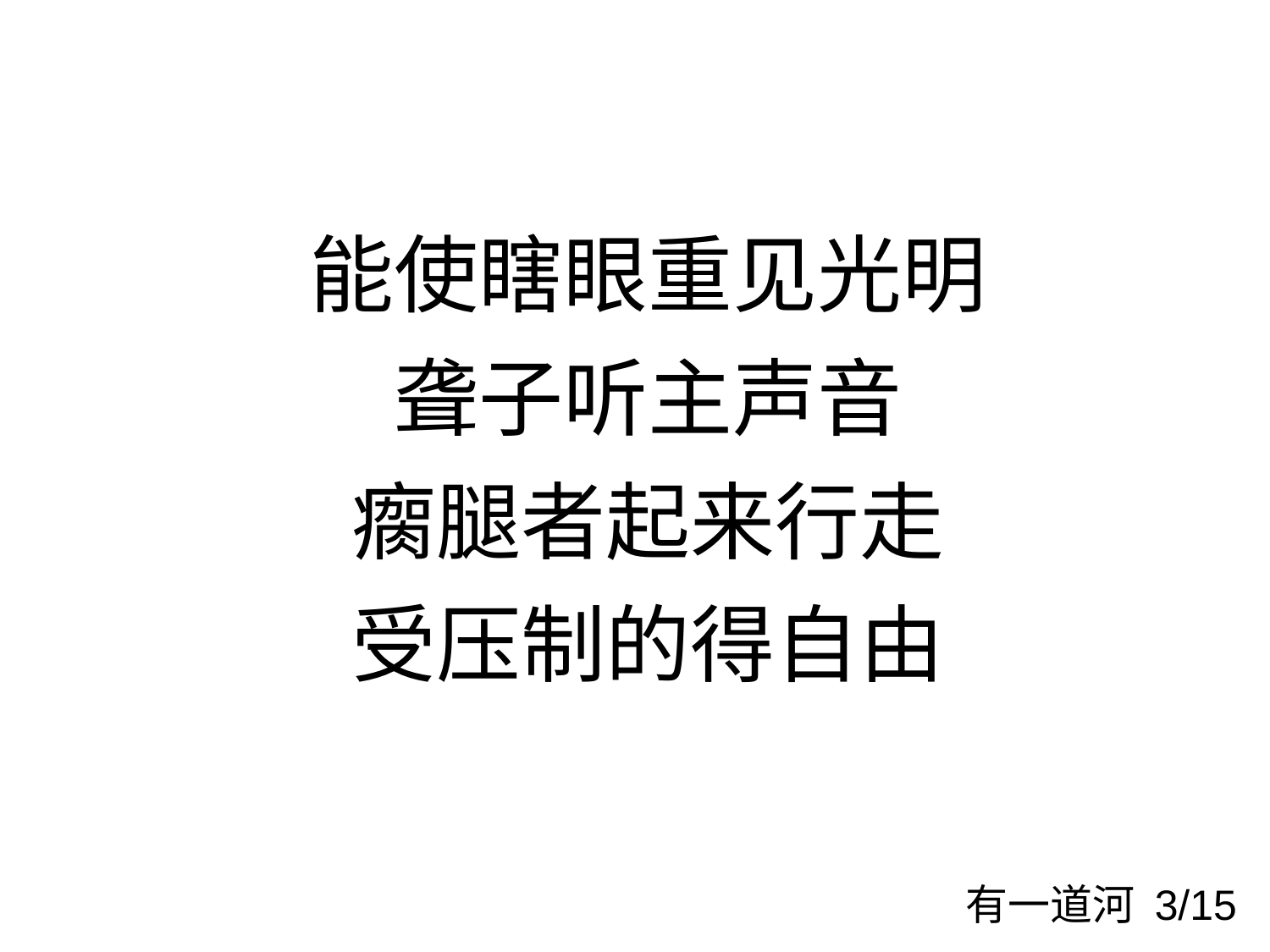

能使瞎眼重见光明
聋子听主声音
瘸腿者起来行走
受压制的得自由
有一道河 3/15